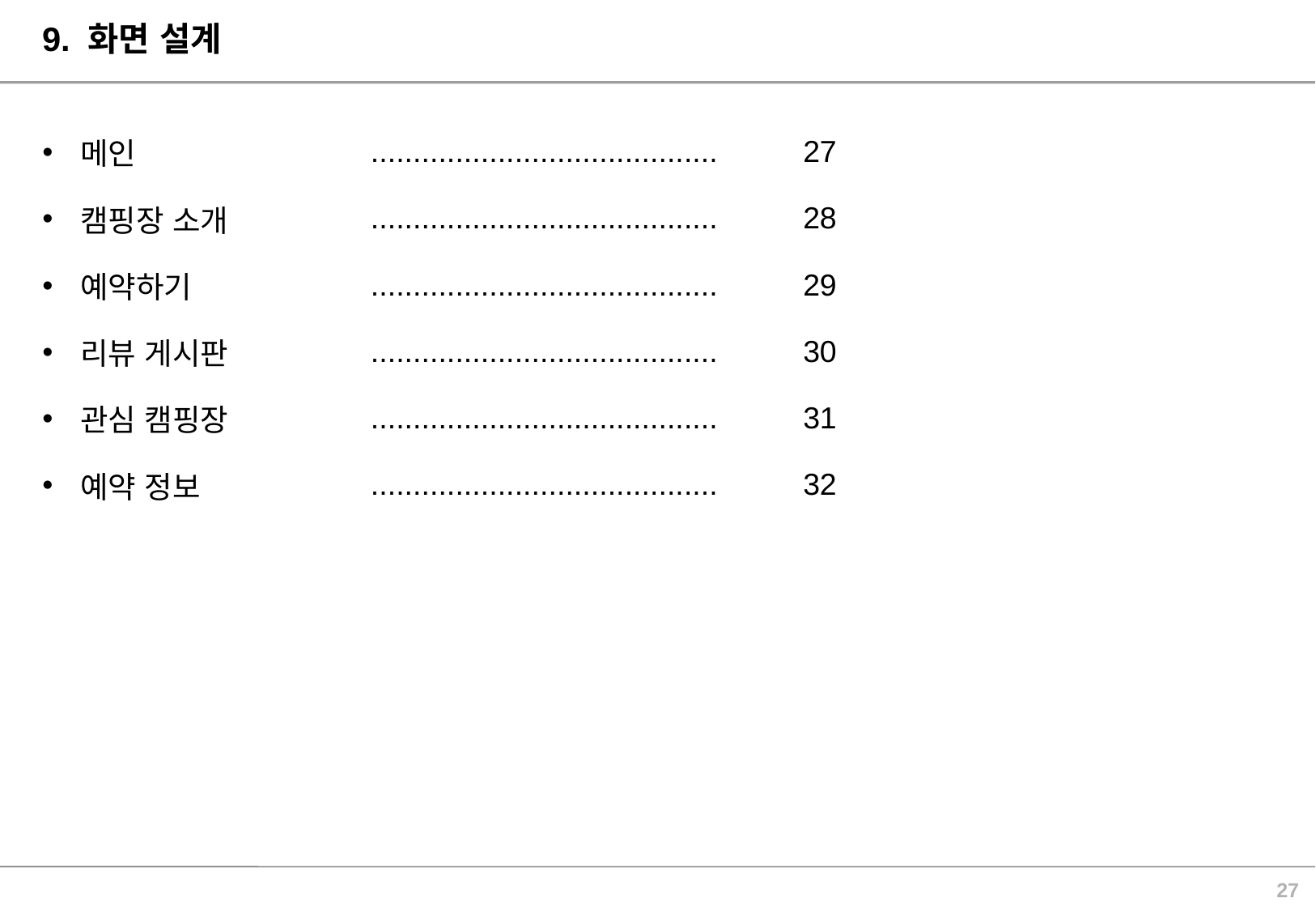

# 9. 화면 설계
| 메인 | ......................................... | 27 |
| --- | --- | --- |
| 캠핑장 소개 | ......................................... | 28 |
| 예약하기 | ......................................... | 29 |
| 리뷰 게시판 | ......................................... | 30 |
| 관심 캠핑장 | ......................................... | 31 |
| 예약 정보 | ......................................... | 32 |
27